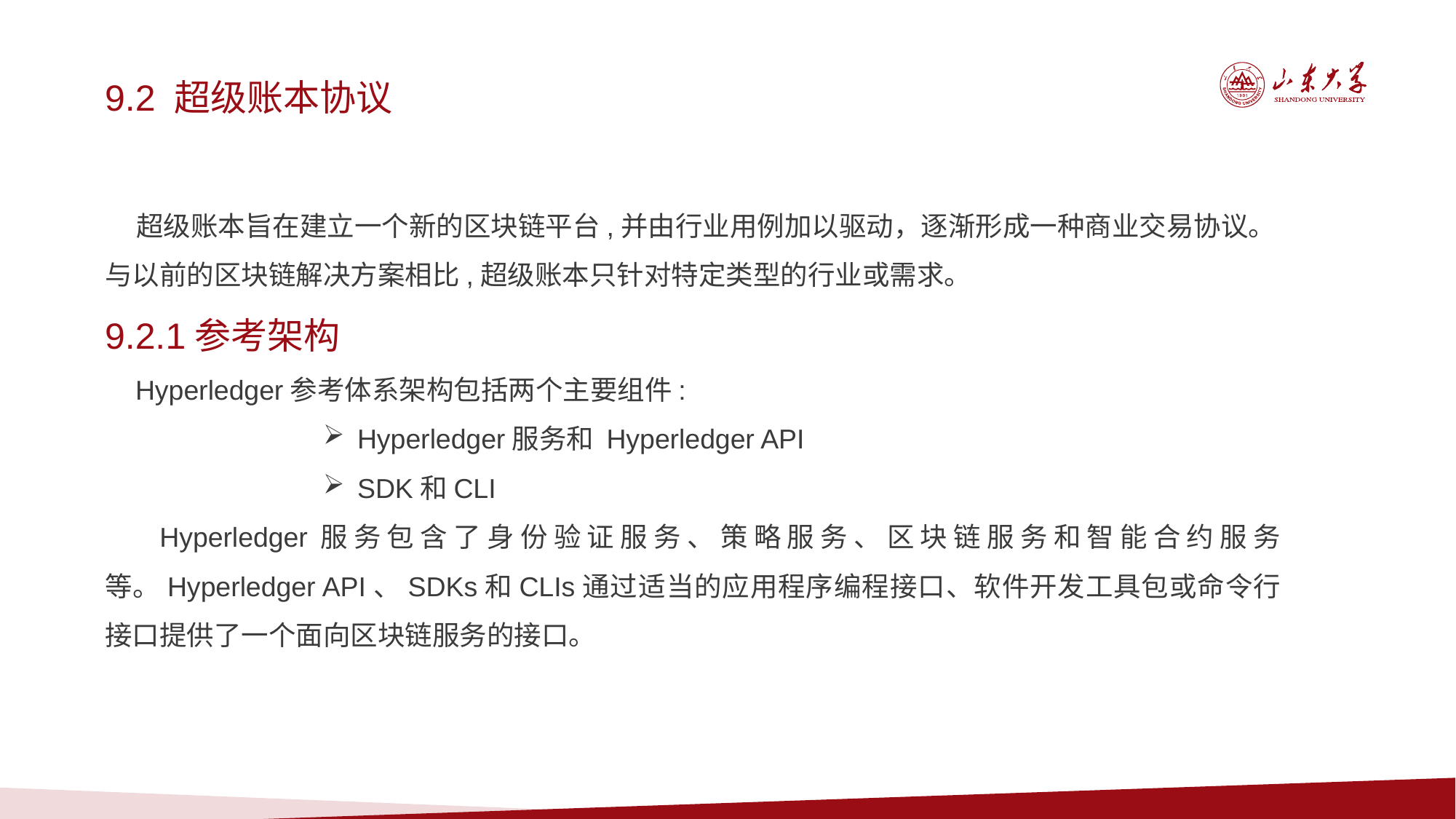

9.2 超级账本协议
    超级账本旨在建立一个新的区块链平台,并由行业用例加以驱动，逐渐形成一种商业交易协议。与以前的区块链解决方案相比,超级账本只针对特定类型的行业或需求。
9.2.1参考架构
    Hyperledger参考体系架构包括两个主要组件:
Hyperledger服务和 Hyperledger API
SDK和CLI
    Hyperledger服务包含了身份验证服务、策略服务、区块链服务和智能合约服务等。Hyperledger API、SDKs和CLIs通过适当的应用程序编程接口、软件开发工具包或命令行接口提供了一个面向区块链服务的接口。